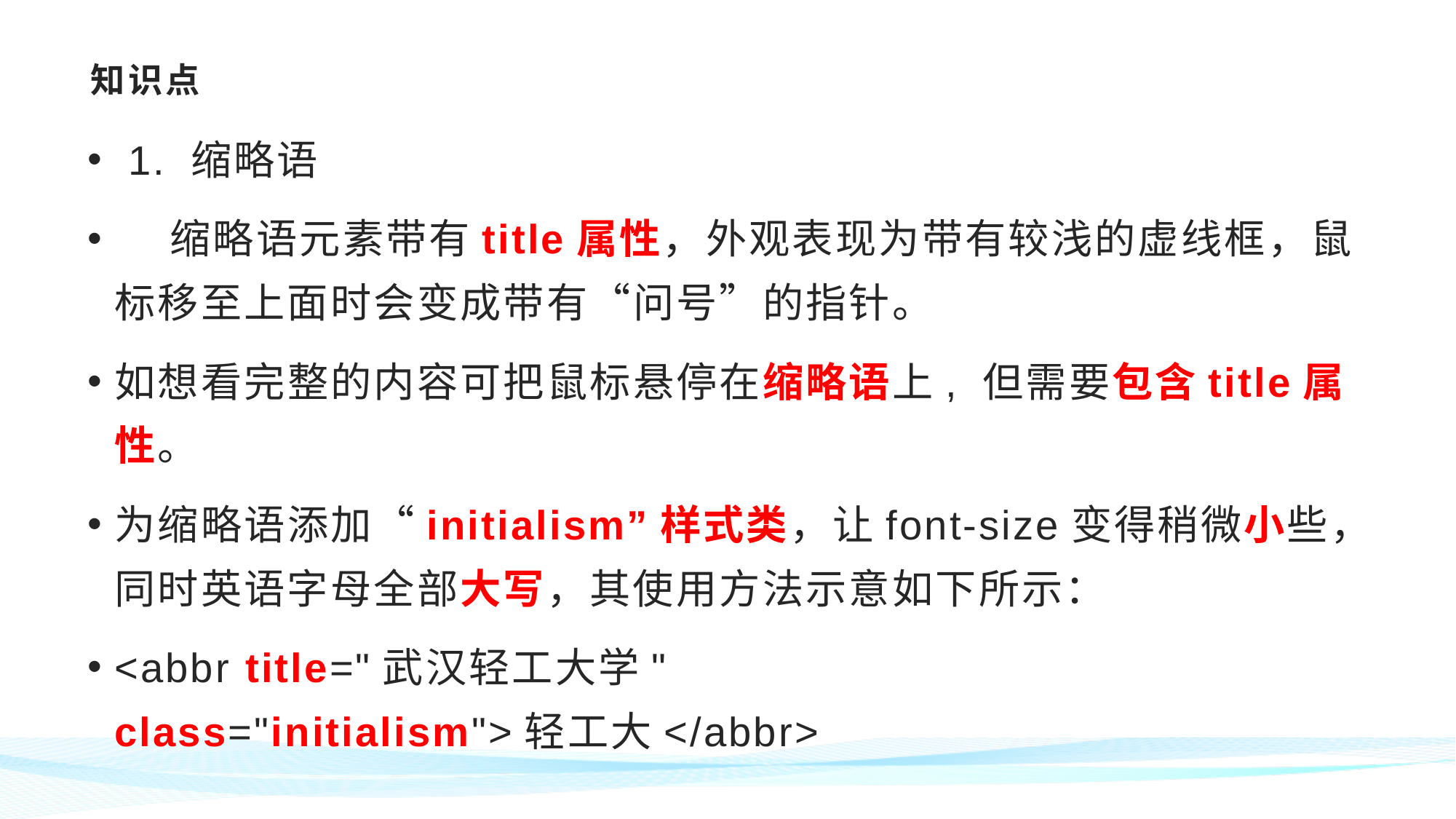

# 知识点
 1. 缩略语
    缩略语元素带有title属性，外观表现为带有较浅的虚线框，鼠标移至上面时会变成带有“问号”的指针。
如想看完整的内容可把鼠标悬停在缩略语上, 但需要包含title属性。
为缩略语添加“initialism”样式类，让font-size变得稍微小些，同时英语字母全部大写，其使用方法示意如下所示：
<abbr title="武汉轻工大学" class="initialism">轻工大</abbr>